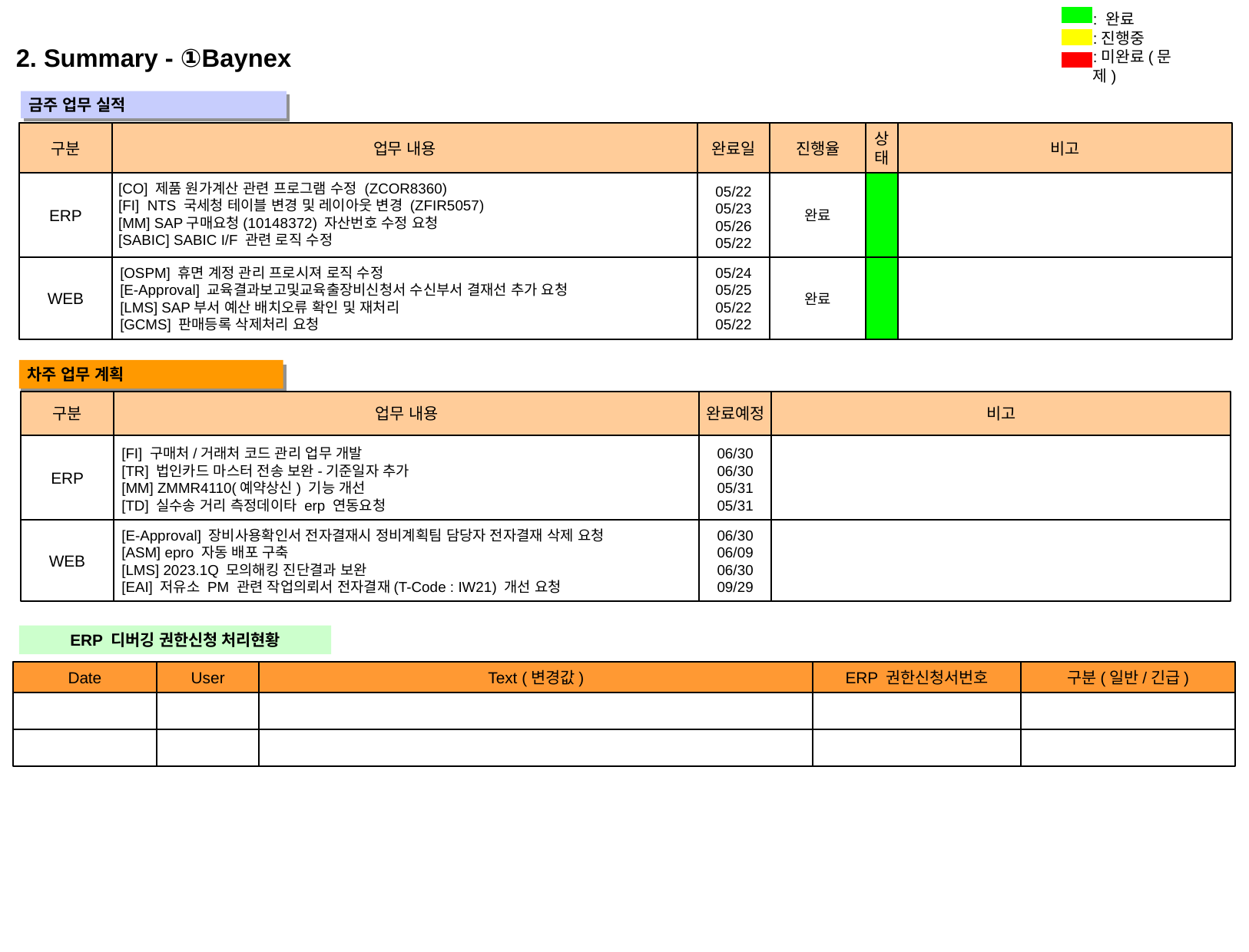

: 완료
:진행중
:미완료(문제)
2. Summary - ①Baynex

 금주 업무 실적
" "
구분
업무 내용
완료일
진행율
상
태
비고

ERP

완료

[CO] 제품 원가계산 관련 프로그램 수정 (ZCOR8360)
[FI]  NTS 국세청 테이블 변경 및 레이아웃 변경 (ZFIR5057)
[MM] SAP구매요청(10148372) 자산번호 수정 요청
[SABIC] SABIC I/F 관련 로직 수정
05/22
05/23
05/26
05/22

WEB

완료

[OSPM] 휴면 계정 관리 프로시져 로직 수정
[E-Approval] 교육결과보고및교육출장비신청서 수신부서 결재선 추가 요청
[LMS] SAP부서 예산 배치오류 확인 및 재처리
[GCMS] 판매등록 삭제처리 요청
05/24
05/25
05/22
05/22

 차주 업무 계획
" "
구분
업무 내용
완료예정
비고

ERP

[FI] 구매처/거래처 코드 관리 업무 개발
[TR] 법인카드 마스터 전송 보완-기준일자 추가
[MM] ZMMR4110(예약상신) 기능 개선
[TD] 실수송 거리 측정데이타 erp 연동요청
06/30
06/30
05/31
05/31

WEB

[E-Approval] 장비사용확인서 전자결재시 정비계획팀 담당자 전자결재 삭제 요청
[ASM] epro 자동 배포 구축
[LMS] 2023.1Q 모의해킹 진단결과 보완
[EAI] 저유소 PM 관련 작업의뢰서 전자결재(T-Code : IW21) 개선 요청
06/30
06/09
06/30
09/29

ERP 디버깅 권한신청 처리현황
Date
User
Text (변경값)
ERP 권한신청서번호
구분(일반/긴급)